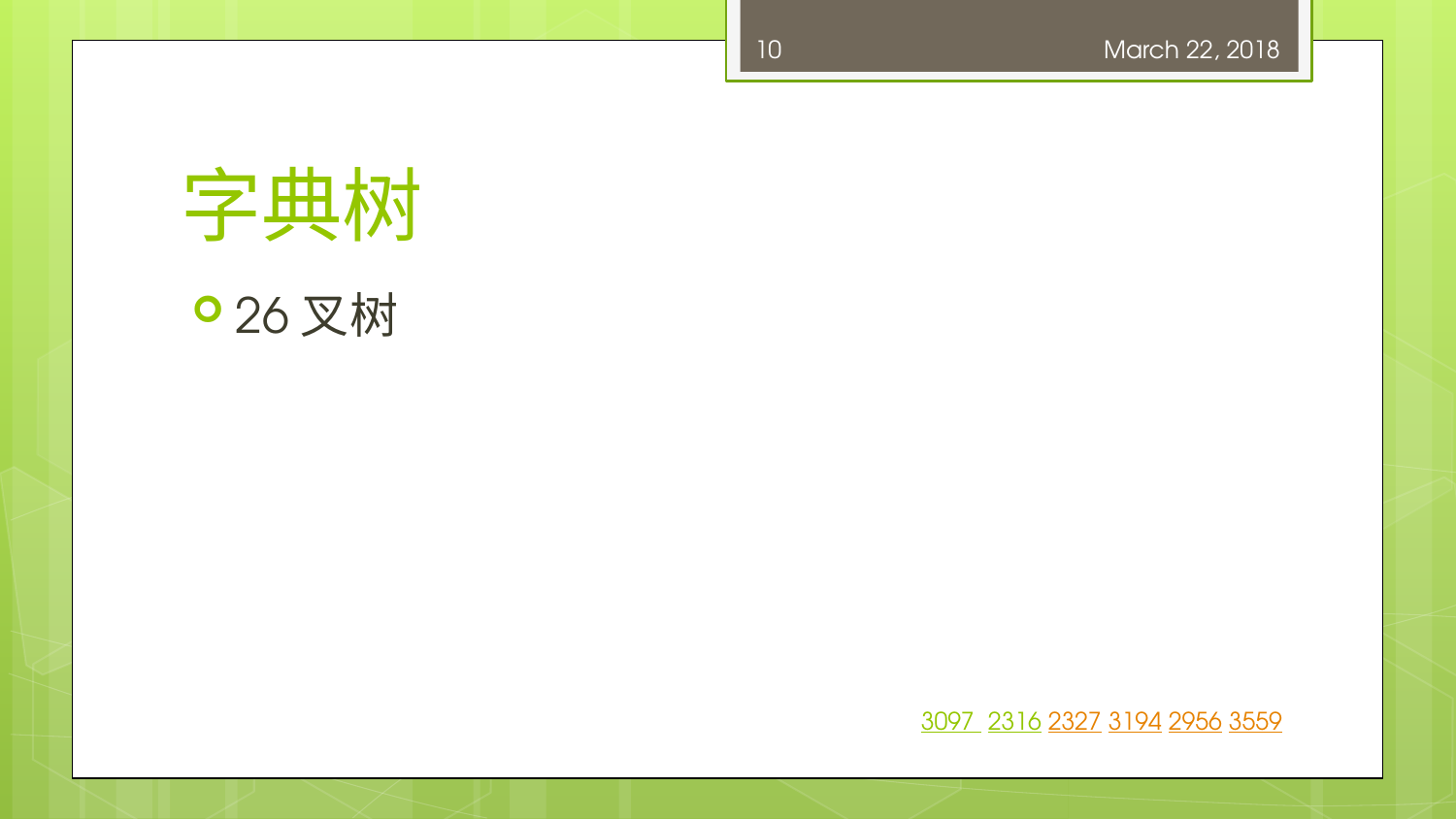

10
March 22, 2018
# 字典树
26叉树
3097  2316 2327 3194 2956 3559